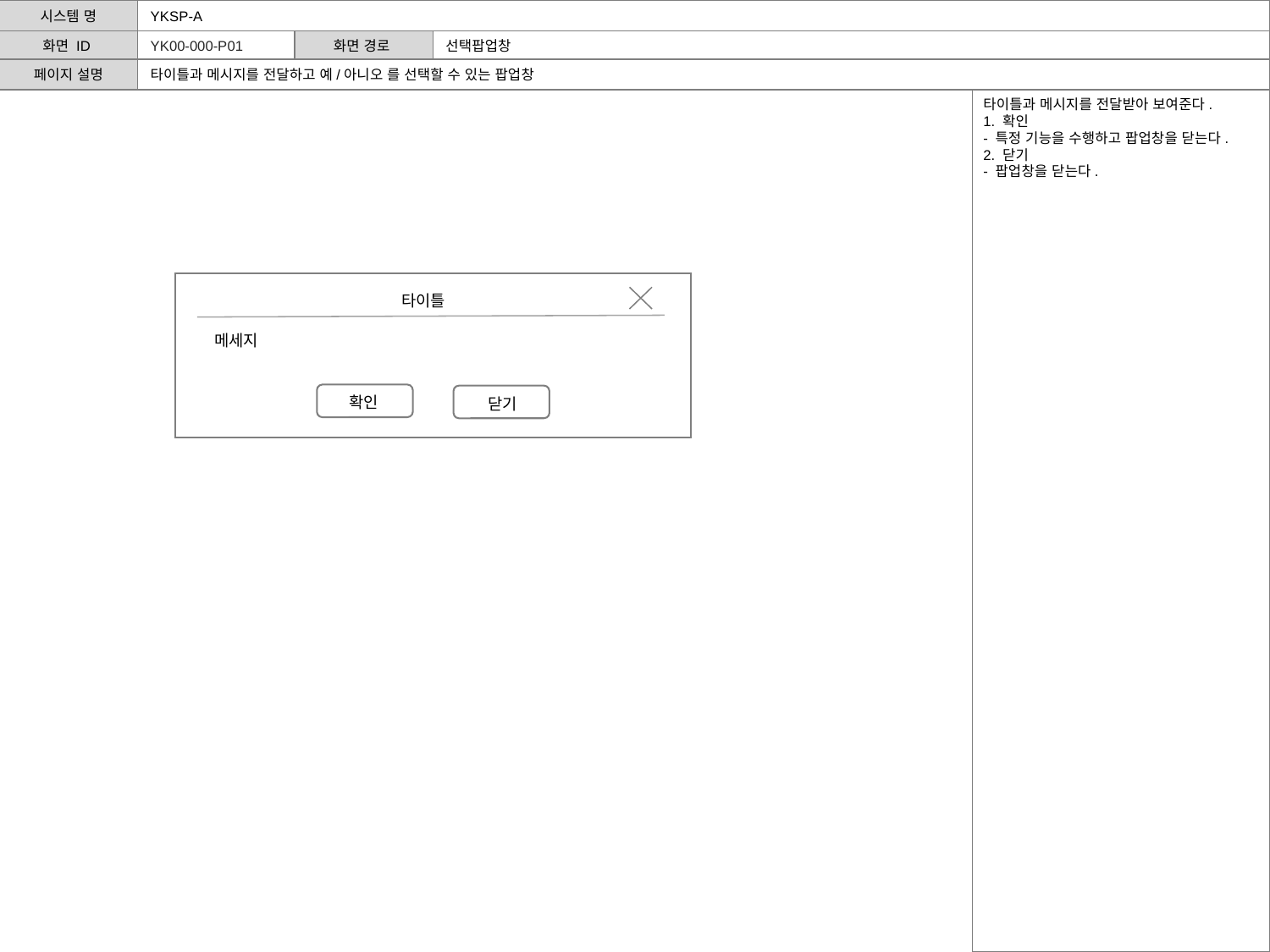

시스템 명
YKSP-A
화면 ID
YK00-000-P01
화면 경로
선택팝업창
페이지 설명
타이틀과 메시지를 전달하고 예/아니오 를 선택할 수 있는 팝업창
타이틀과 메시지를 전달받아 보여준다.
1. 확인
- 특정 기능을 수행하고 팝업창을 닫는다.
2. 닫기
- 팝업창을 닫는다.

타이틀
메세지

확인

닫기